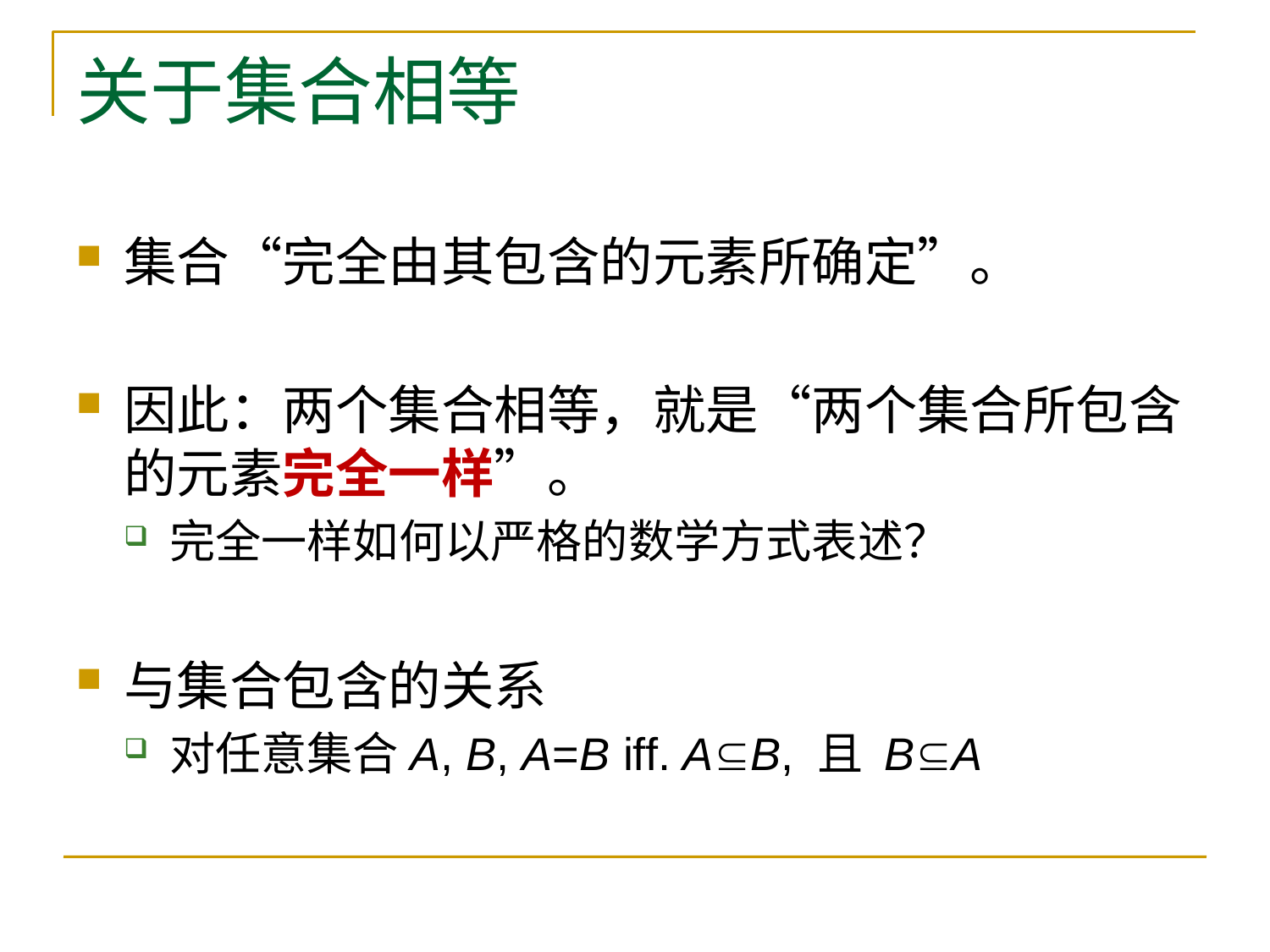

# 关于集合相等
集合“完全由其包含的元素所确定”。

因此：两个集合相等，就是“两个集合所包含的元素完全一样”。
完全一样如何以严格的数学方式表述？

与集合包含的关系
对任意集合A, B, A=B iff. A⊆B, 且 B⊆A